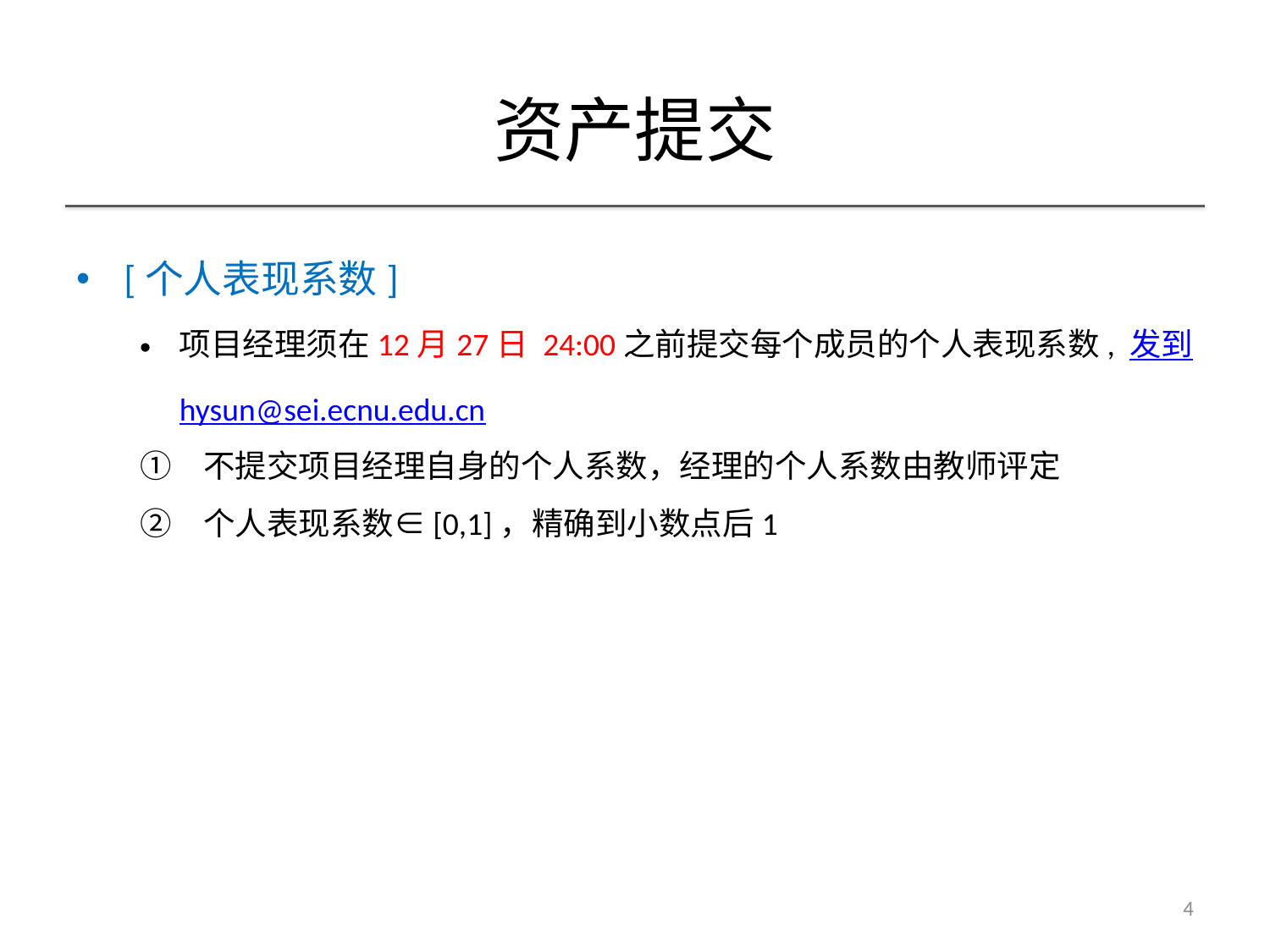

# 资产提交
[个人表现系数]
项目经理须在12月27日 24:00之前提交每个成员的个人表现系数, 发到hysun@sei.ecnu.edu.cn
不提交项目经理自身的个人系数，经理的个人系数由教师评定
个人表现系数∈[0,1]，精确到小数点后1

4